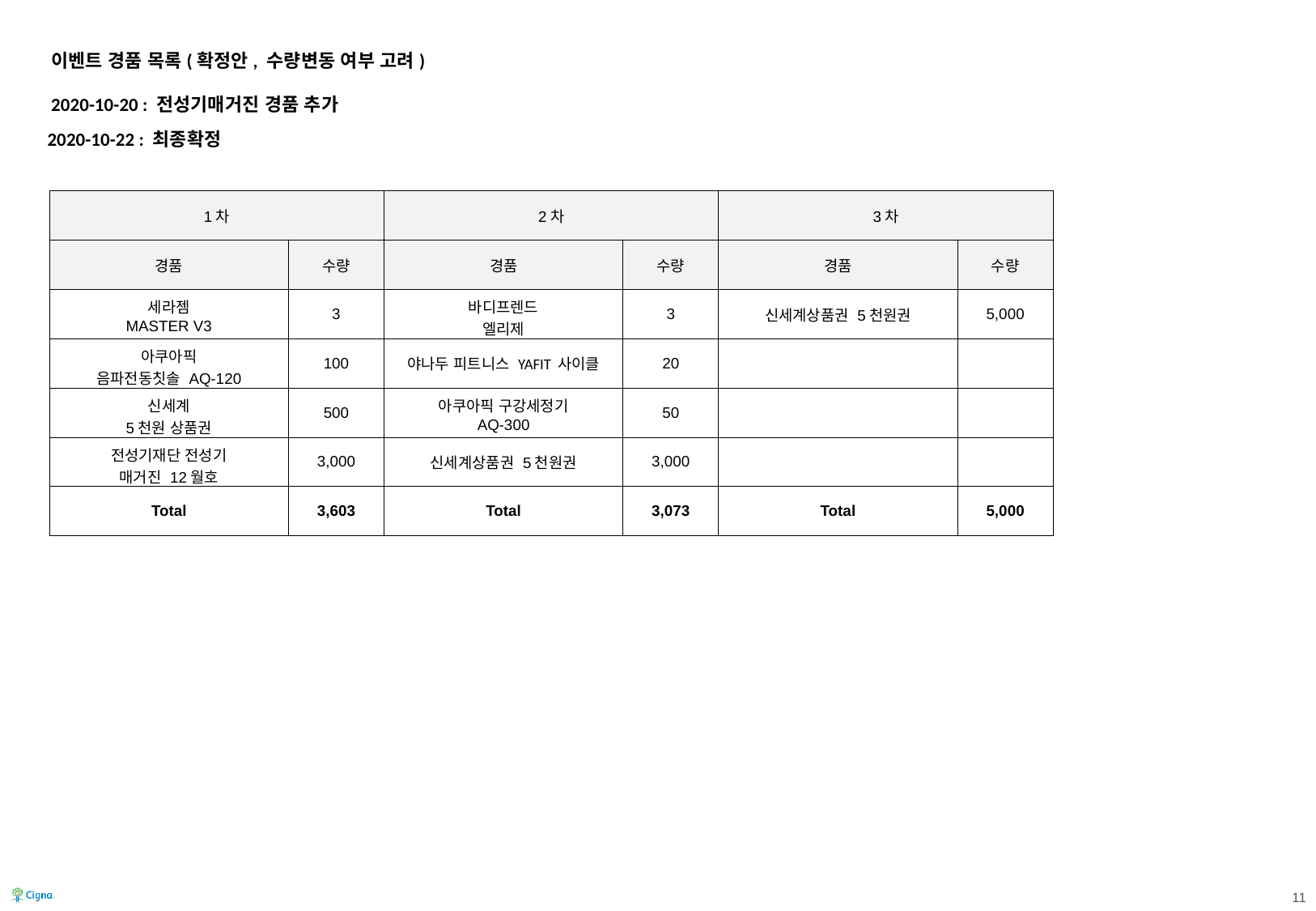

이벤트 경품 목록(확정안, 수량변동 여부 고려)
2020-10-20 : 전성기매거진 경품 추가
2020-10-22 : 최종확정
| 1차 |  | 2차 |  | 3차 |  |
| --- | --- | --- | --- | --- | --- |
| 경품 | 수량 | 경품 | 수량 | 경품 | 수량 |
| 세라젬 MASTER V3 | 3 | 바디프렌드 엘리제 | 3 | 신세계상품권 5천원권 | 5,000 |
| 아쿠아픽 음파전동칫솔 AQ-120 | 100 | 야나두 피트니스 YAFIT 사이클 | 20 |  |  |
| 신세계 5천원 상품권 | 500 | 아쿠아픽 구강세정기 AQ-300 | 50 |  |  |
| 전성기재단 전성기 매거진 12월호 | 3,000 | 신세계상품권 5천원권 | 3,000 |  |  |
| Total | 3,603 | Total | 3,073 | Total | 5,000 |